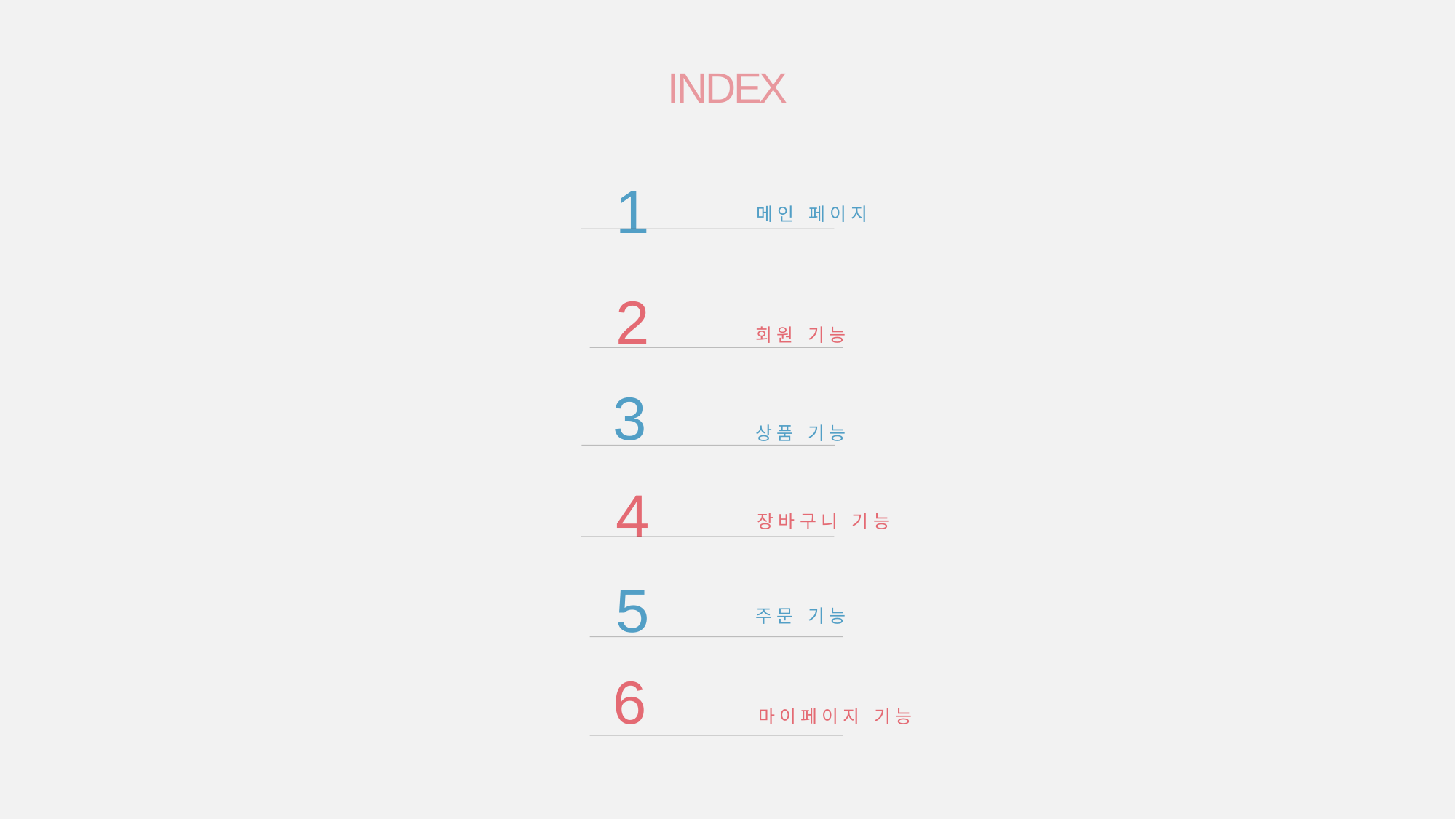

INDEX
1
메인 페이지
2
회원 기능
3
상품 기능

4
장바구니 기능

5
주문 기능
6
마이페이지 기능